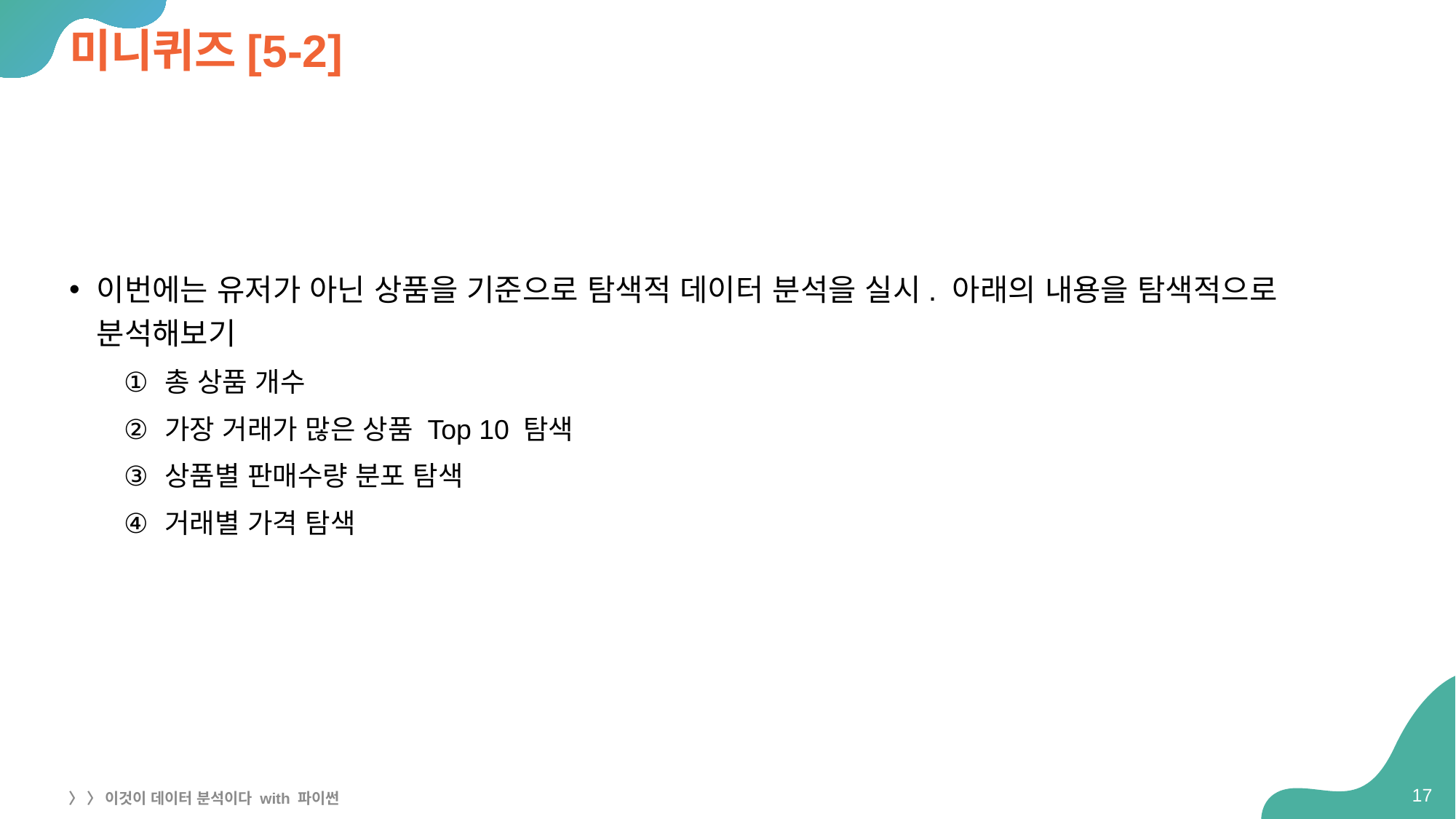

# 미니퀴즈[5-2]
이번에는 유저가 아닌 상품을 기준으로 탐색적 데이터 분석을 실시. 아래의 내용을 탐색적으로
분석해보기
총 상품 개수
가장 거래가 많은 상품 Top 10 탐색
상품별 판매수량 분포 탐색
거래별 가격 탐색
17
〉 〉 이것이 데이터 분석이다 with 파이썬